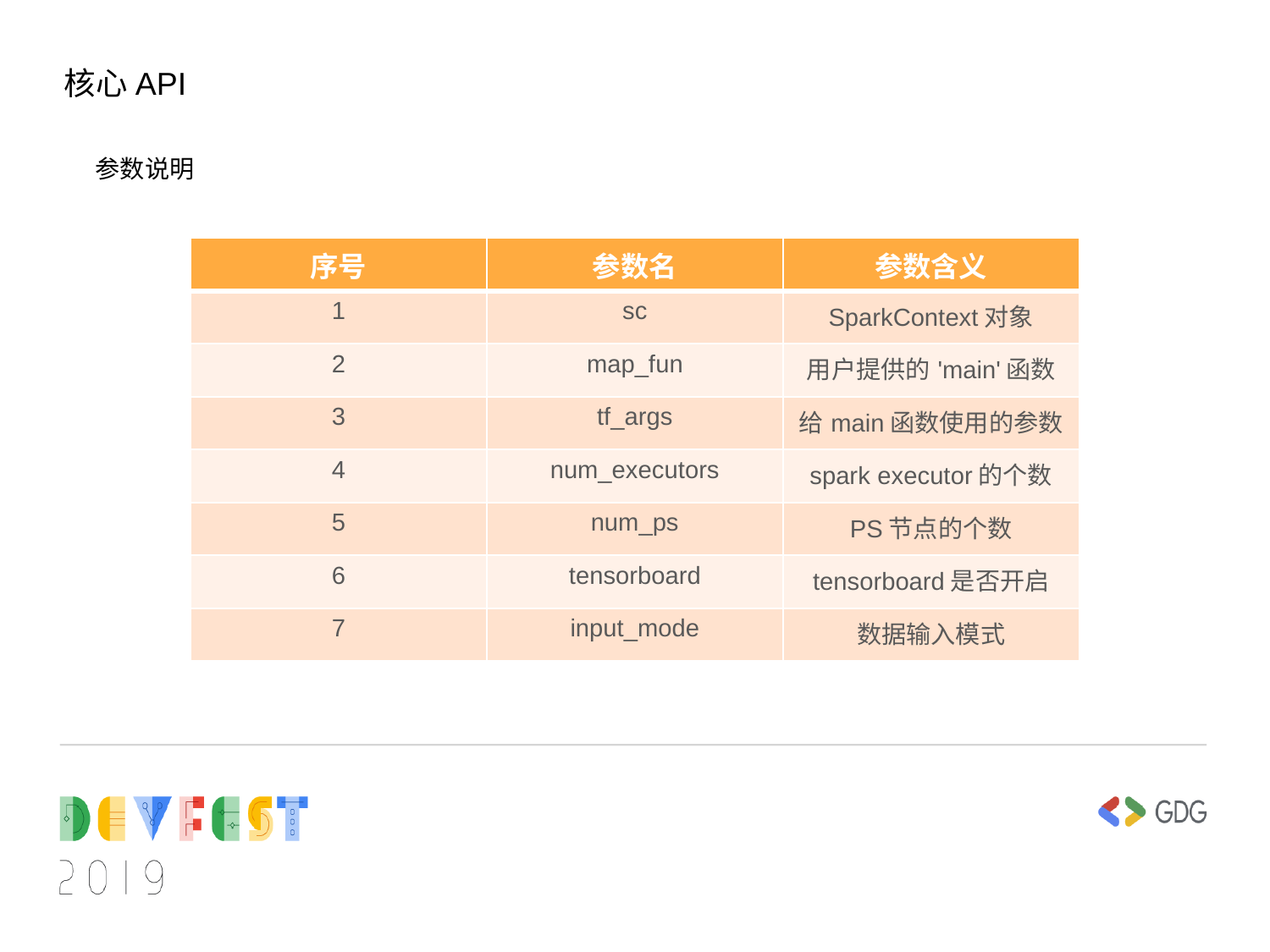

核心API
参数说明
| 序号 | 参数名 | 参数含义 |
| --- | --- | --- |
| 1 | sc | SparkContext对象 |
| 2 | map\_fun | 用户提供的'main'函数 |
| 3 | tf\_args | 给main函数使用的参数 |
| 4 | num\_executors | spark executor的个数 |
| 5 | num\_ps | PS节点的个数 |
| 6 | tensorboard | tensorboard是否开启 |
| 7 | input\_mode | 数据输入模式 |